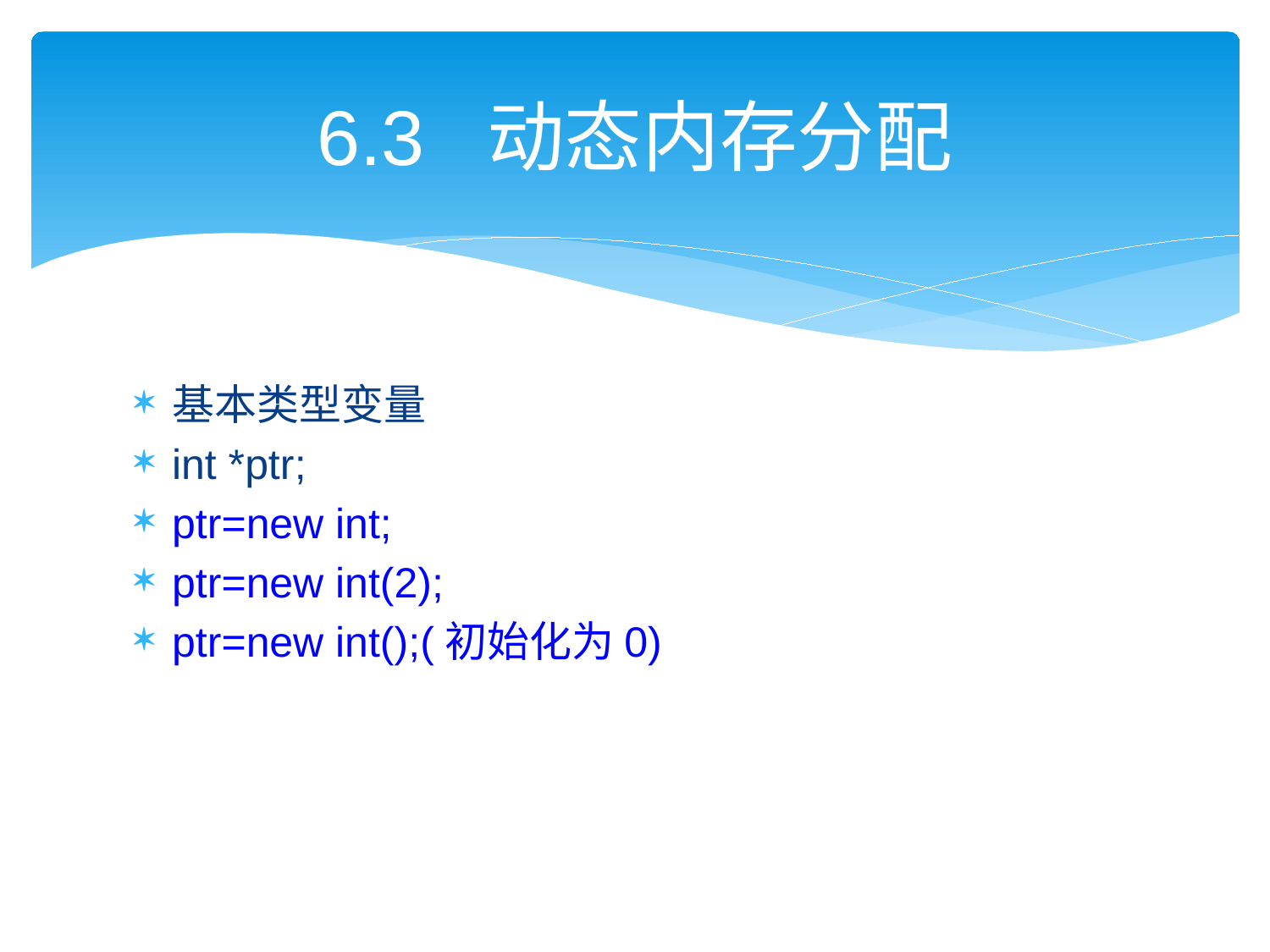

# 6.3  动态内存分配
基本类型变量
int *ptr;
ptr=new int;
ptr=new int(2);
ptr=new int();(初始化为0)